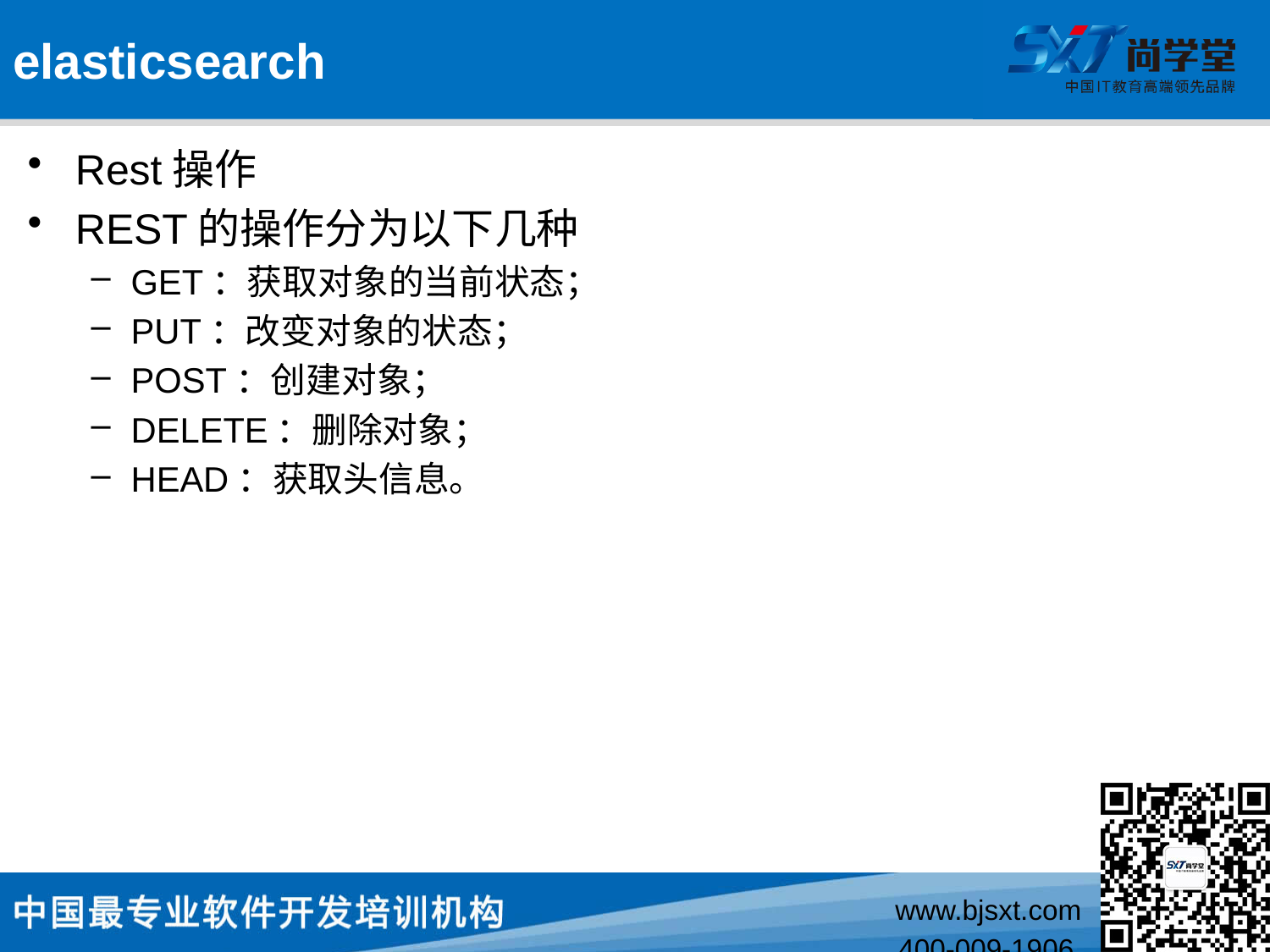

# elasticsearch
Rest操作
REST的操作分为以下几种
GET：获取对象的当前状态；
PUT：改变对象的状态；
POST：创建对象；
DELETE：删除对象；
HEAD：获取头信息。